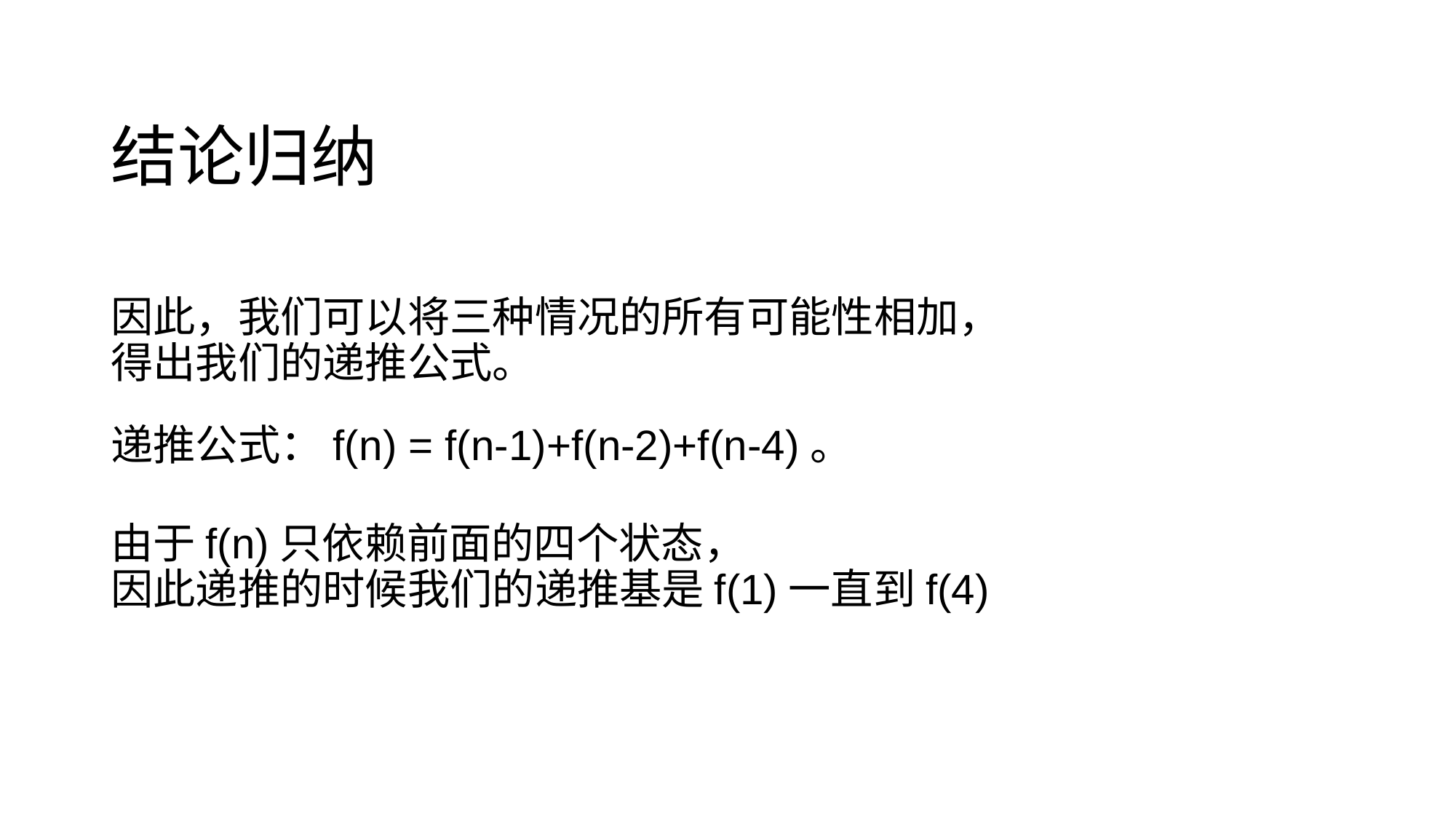

# 结论归纳
因此，我们可以将三种情况的所有可能性相加，
得出我们的递推公式。
递推公式：f(n) = f(n-1)+f(n-2)+f(n-4)。
由于f(n)只依赖前面的四个状态，
因此递推的时候我们的递推基是f(1)一直到f(4)